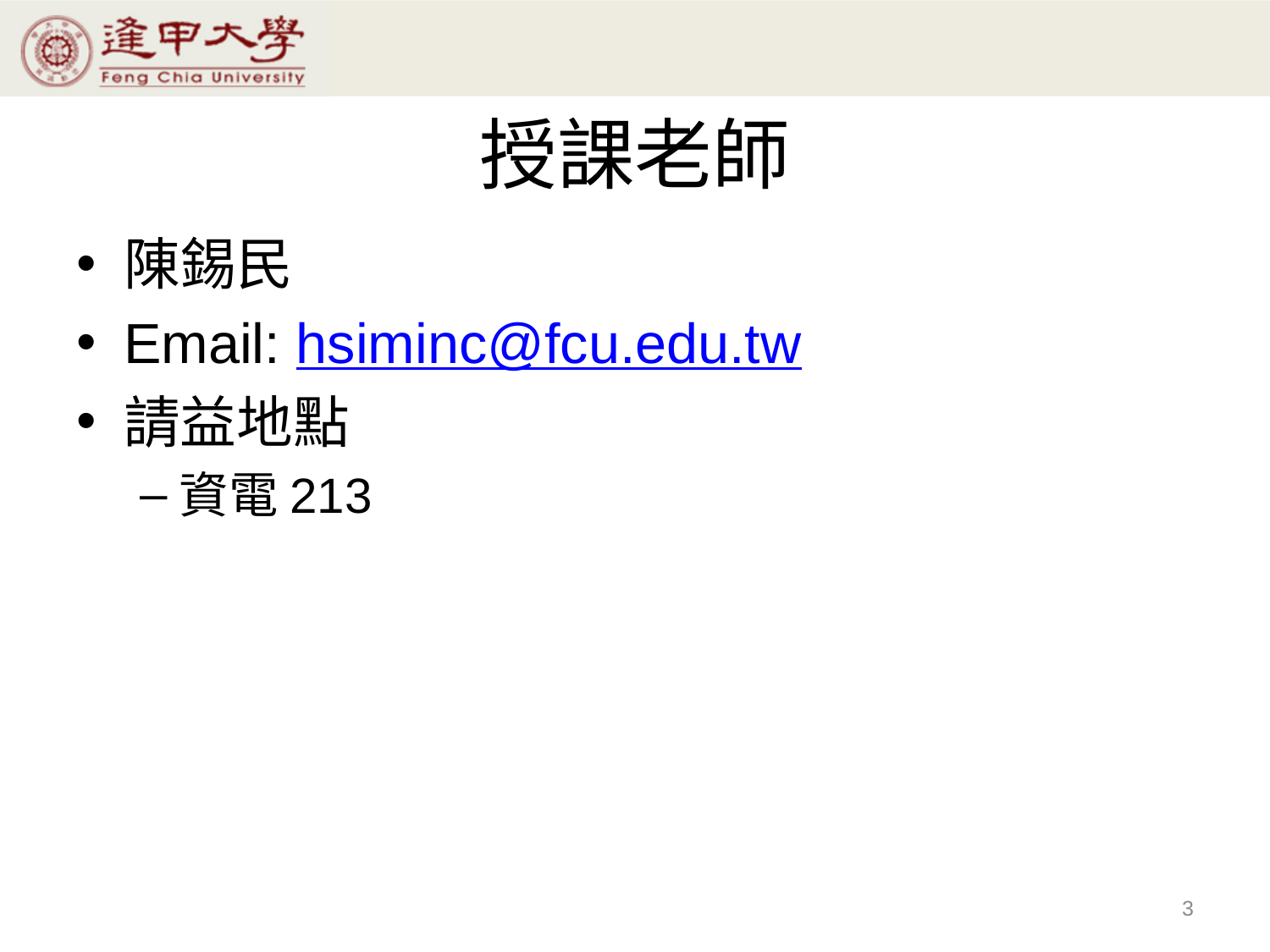

# 授課老師
陳錫民
Email: hsiminc@fcu.edu.tw
請益地點
資電213
3